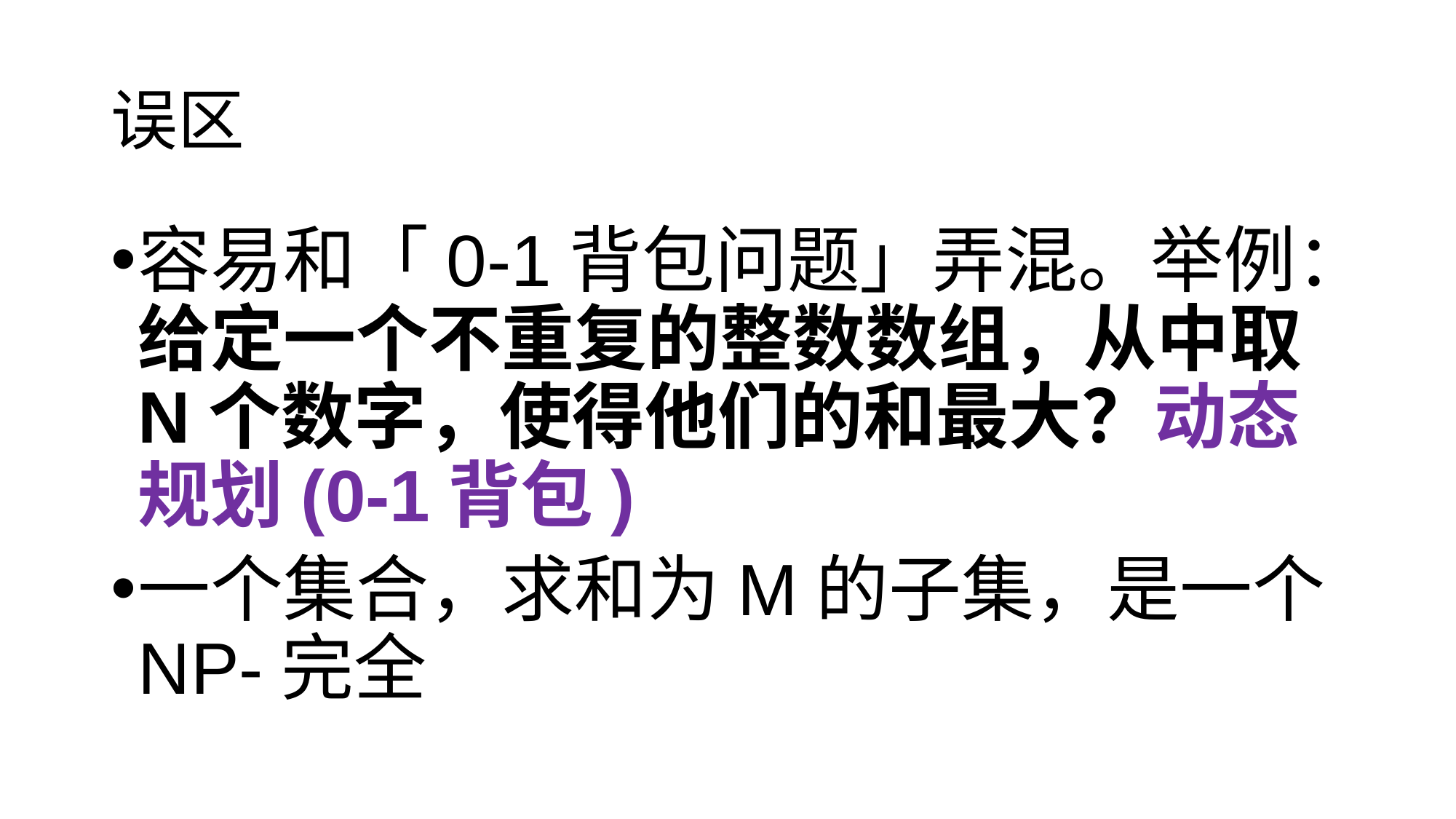

# 误区
容易和「0-1背包问题」弄混。举例：给定一个不重复的整数数组，从中取N个数字，使得他们的和最大？动态规划(0-1背包)
一个集合，求和为M的子集，是一个NP-完全